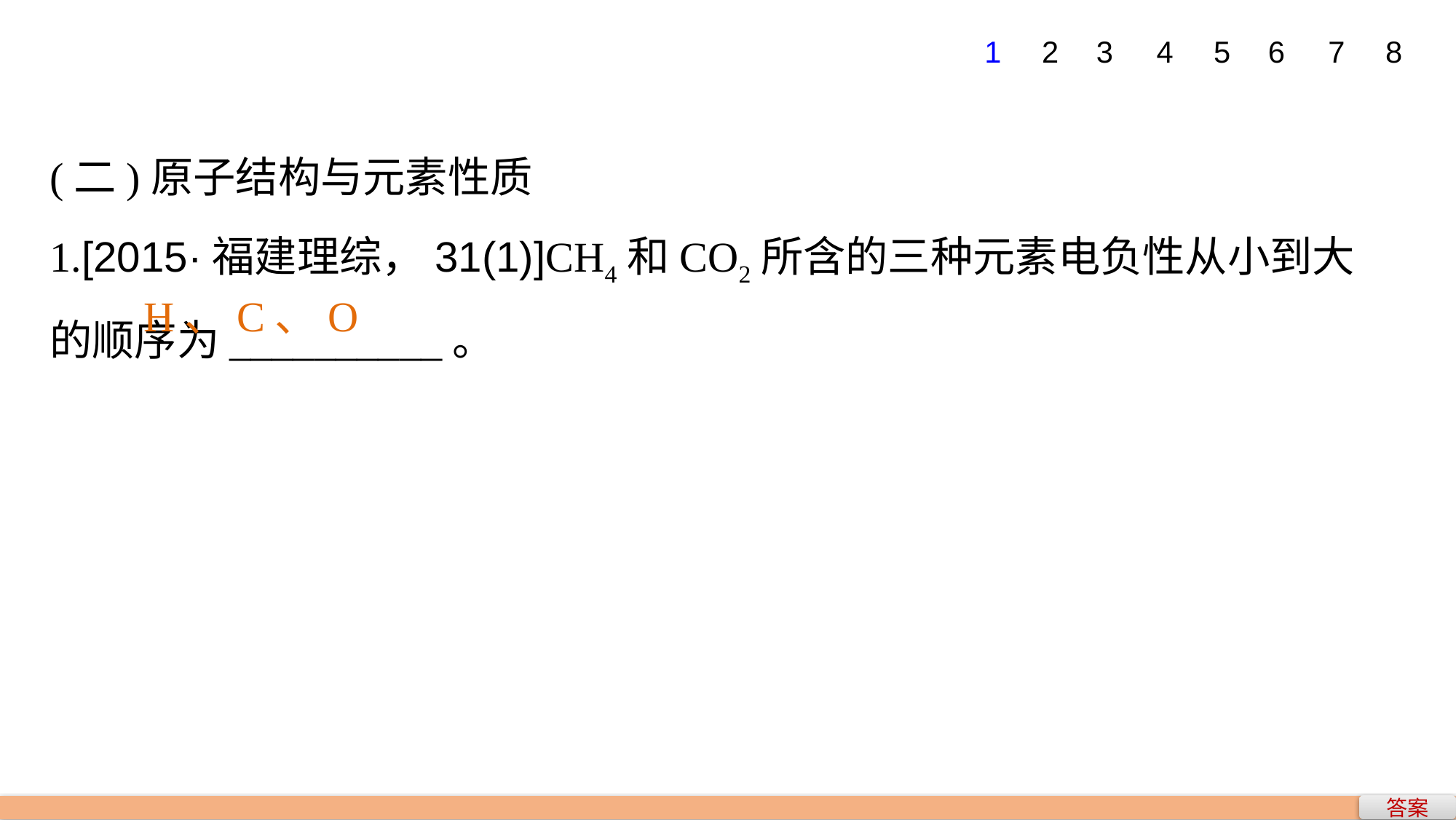

1
2
3
4
5
6
7
8
(二)原子结构与元素性质
1.[2015·福建理综，31(1)]CH4和CO2所含的三种元素电负性从小到大的顺序为__________。
H、C、O
答案